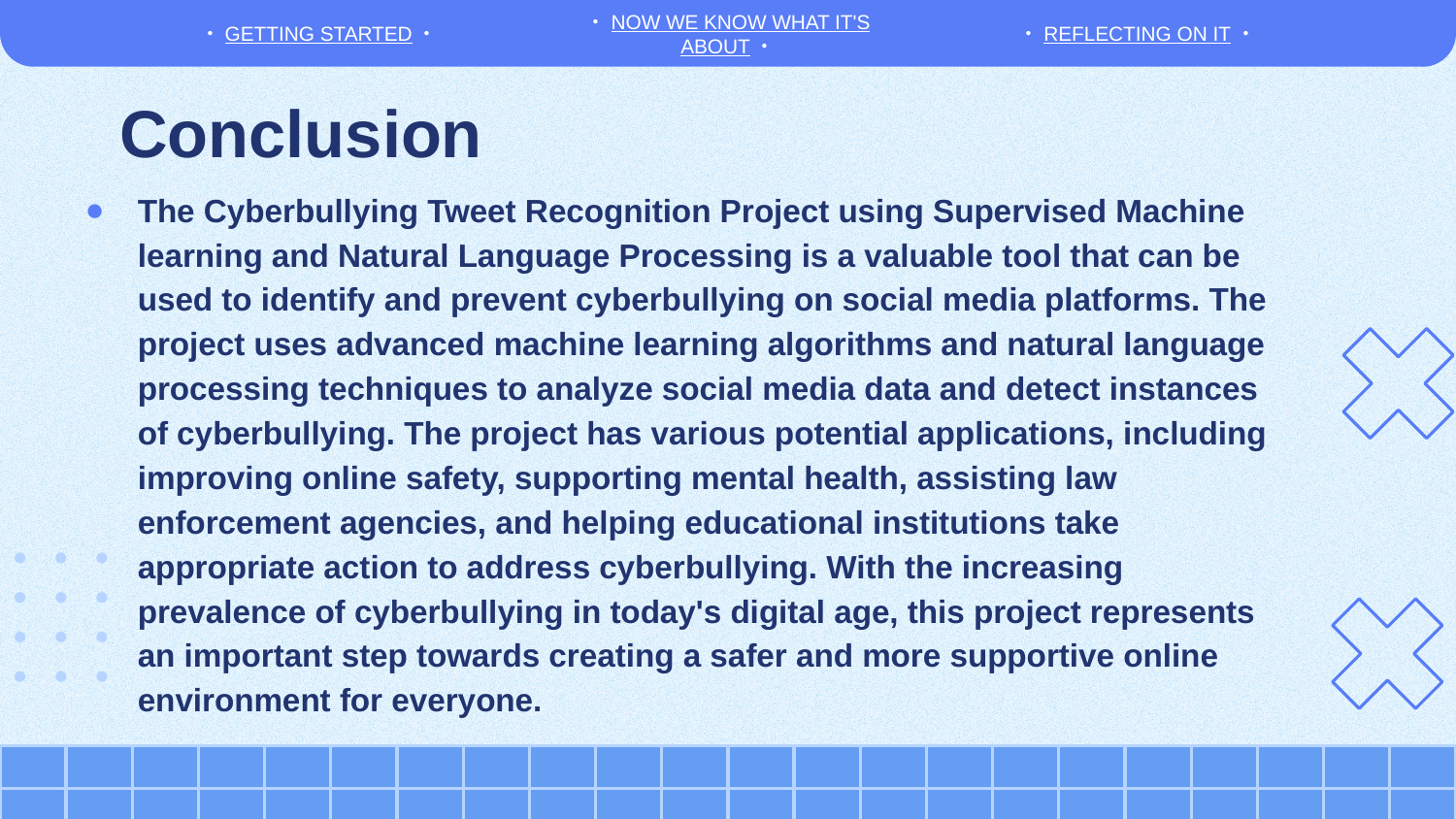

・GETTING STARTED・
・NOW WE KNOW WHAT IT'S ABOUT・
・REFLECTING ON IT・
# Conclusion
The Cyberbullying Tweet Recognition Project using Supervised Machine learning and Natural Language Processing is a valuable tool that can be used to identify and prevent cyberbullying on social media platforms. The project uses advanced machine learning algorithms and natural language processing techniques to analyze social media data and detect instances of cyberbullying. The project has various potential applications, including improving online safety, supporting mental health, assisting law enforcement agencies, and helping educational institutions take appropriate action to address cyberbullying. With the increasing prevalence of cyberbullying in today's digital age, this project represents an important step towards creating a safer and more supportive online environment for everyone.